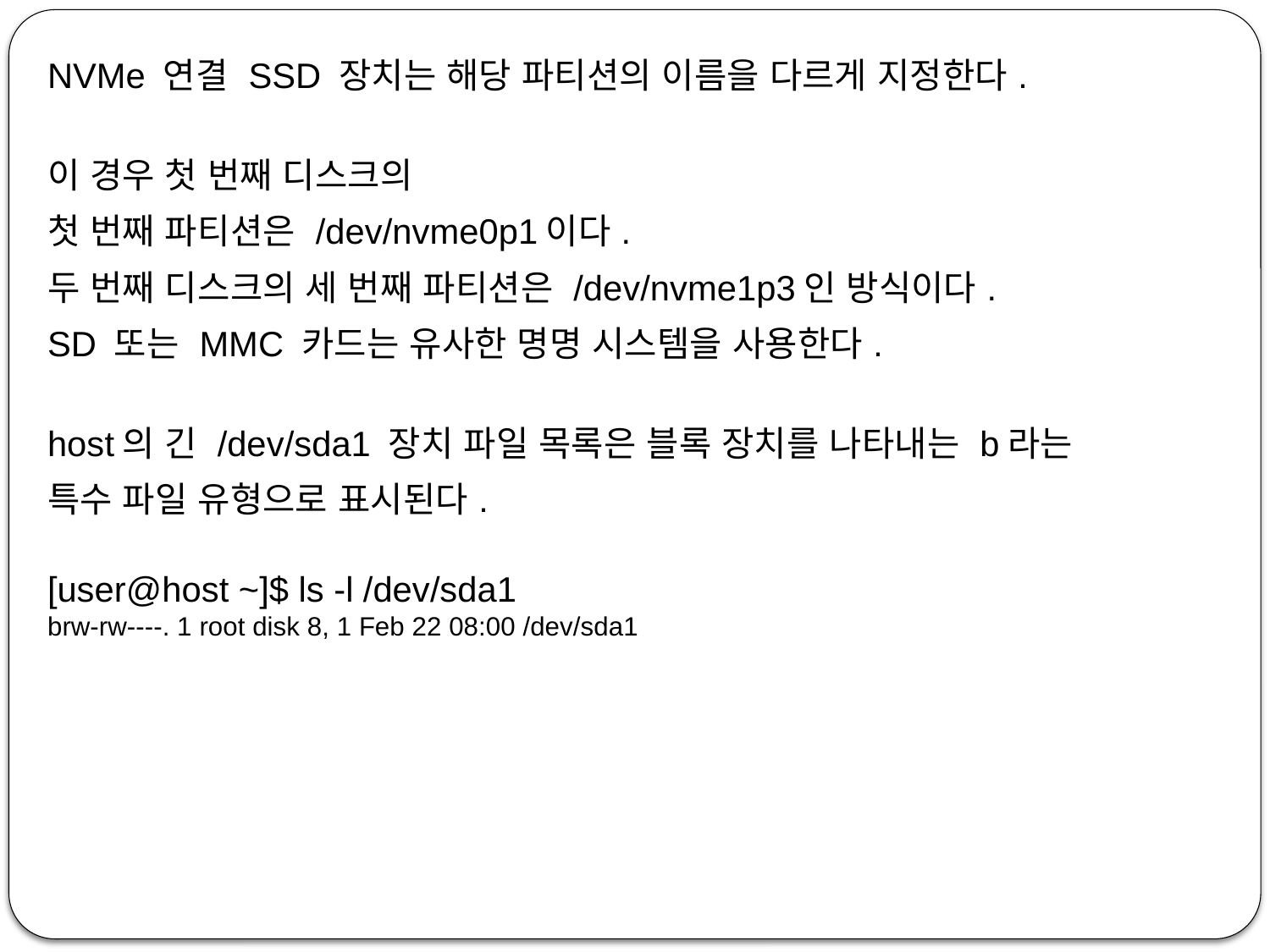

NVMe 연결 SSD 장치는 해당 파티션의 이름을 다르게 지정한다.

이 경우 첫 번째 디스크의
첫 번째 파티션은 /dev/nvme0p1이다.
두 번째 디스크의 세 번째 파티션은 /dev/nvme1p3인 방식이다.
SD 또는 MMC 카드는 유사한 명명 시스템을 사용한다.

host의 긴 /dev/sda1 장치 파일 목록은 블록 장치를 나타내는 b라는
특수 파일 유형으로 표시된다.

[user@host ~]$ ls -l /dev/sda1
brw-rw----. 1 root disk 8, 1 Feb 22 08:00 /dev/sda1